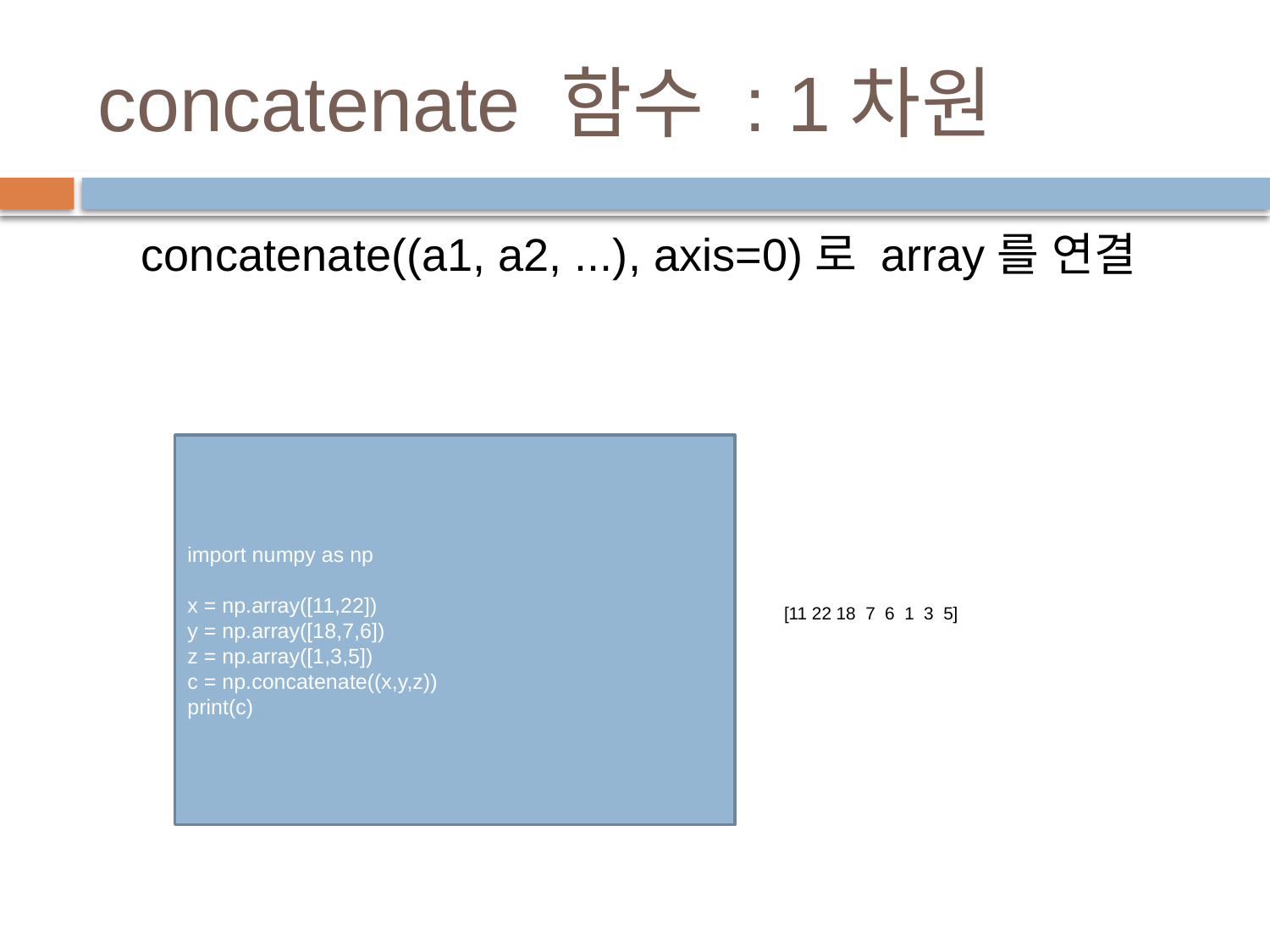

# concatenate 함수 : 1차원
concatenate((a1, a2, ...), axis=0)로 array를 연결
import numpy as np

x = np.array([11,22])
y = np.array([18,7,6])
z = np.array([1,3,5])
c = np.concatenate((x,y,z))
print(c)
[11 22 18  7  6  1  3  5]